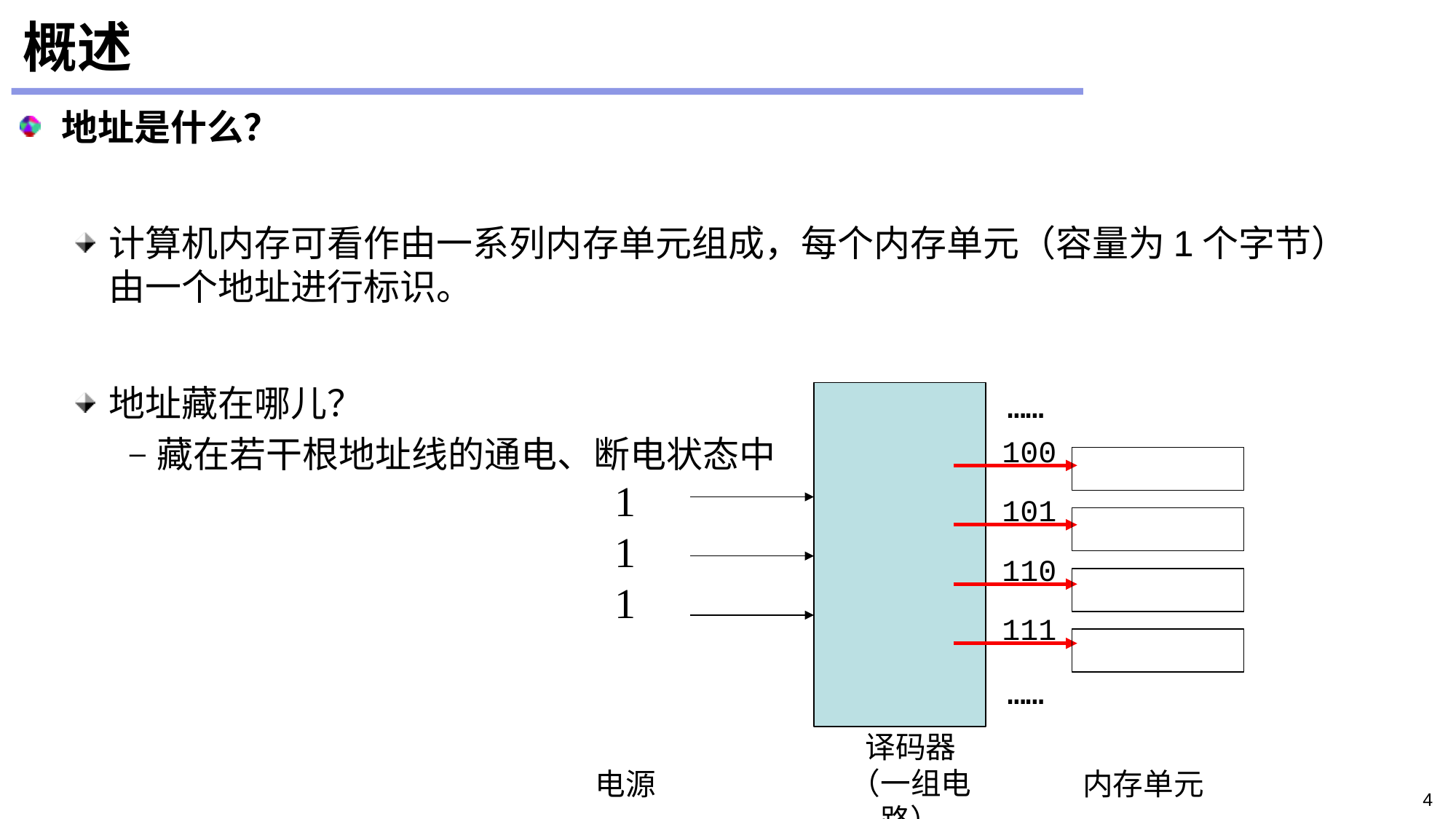

# 概述
地址是什么？

计算机内存可看作由一系列内存单元组成，每个内存单元（容量为1个字节）由一个地址进行标识。

地址藏在哪儿？
藏在若干根地址线的通电、断电状态中

……
100

101
111
100
110
1**
101

110

111

……
译码器
（一组电路）
电源
内存单元
4